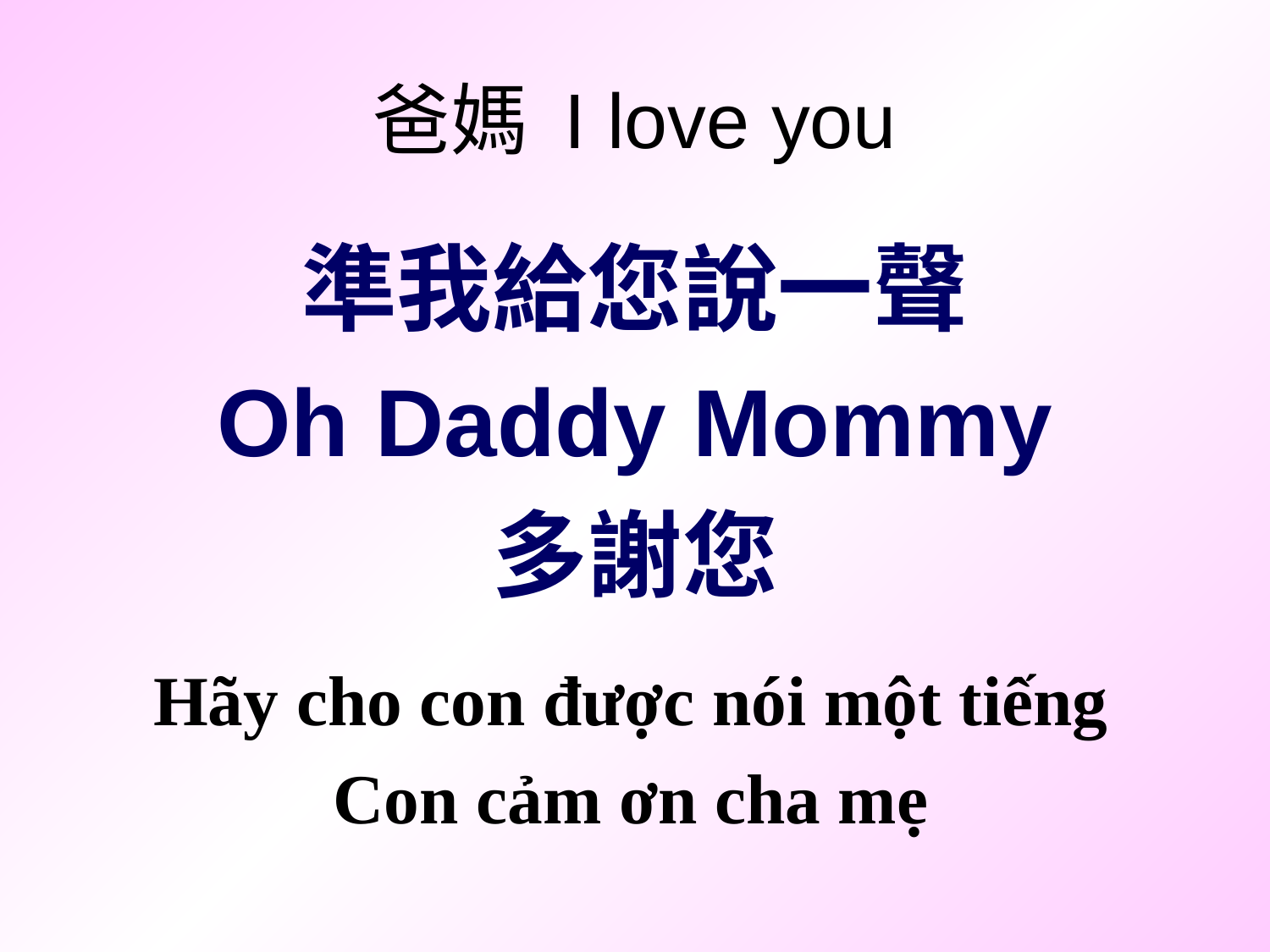

# 爸媽 I love you
準我給您說一聲
Oh Daddy Mommy
多謝您
Hãy cho con được nói một tiếng
Con cảm ơn cha mẹ